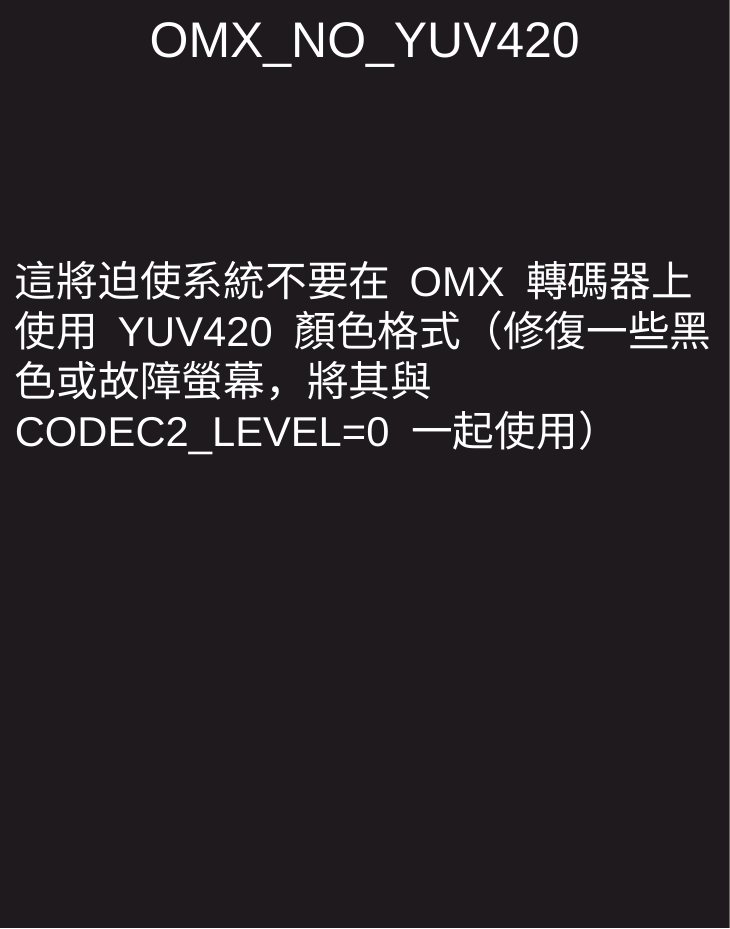

OMX_NO_YUV420
這將迫使系統不要在 OMX 轉碼器上使用 YUV420 顏色格式（修復一些黑色或故障螢幕，將其與 CODEC2_LEVEL=0 一起使用）